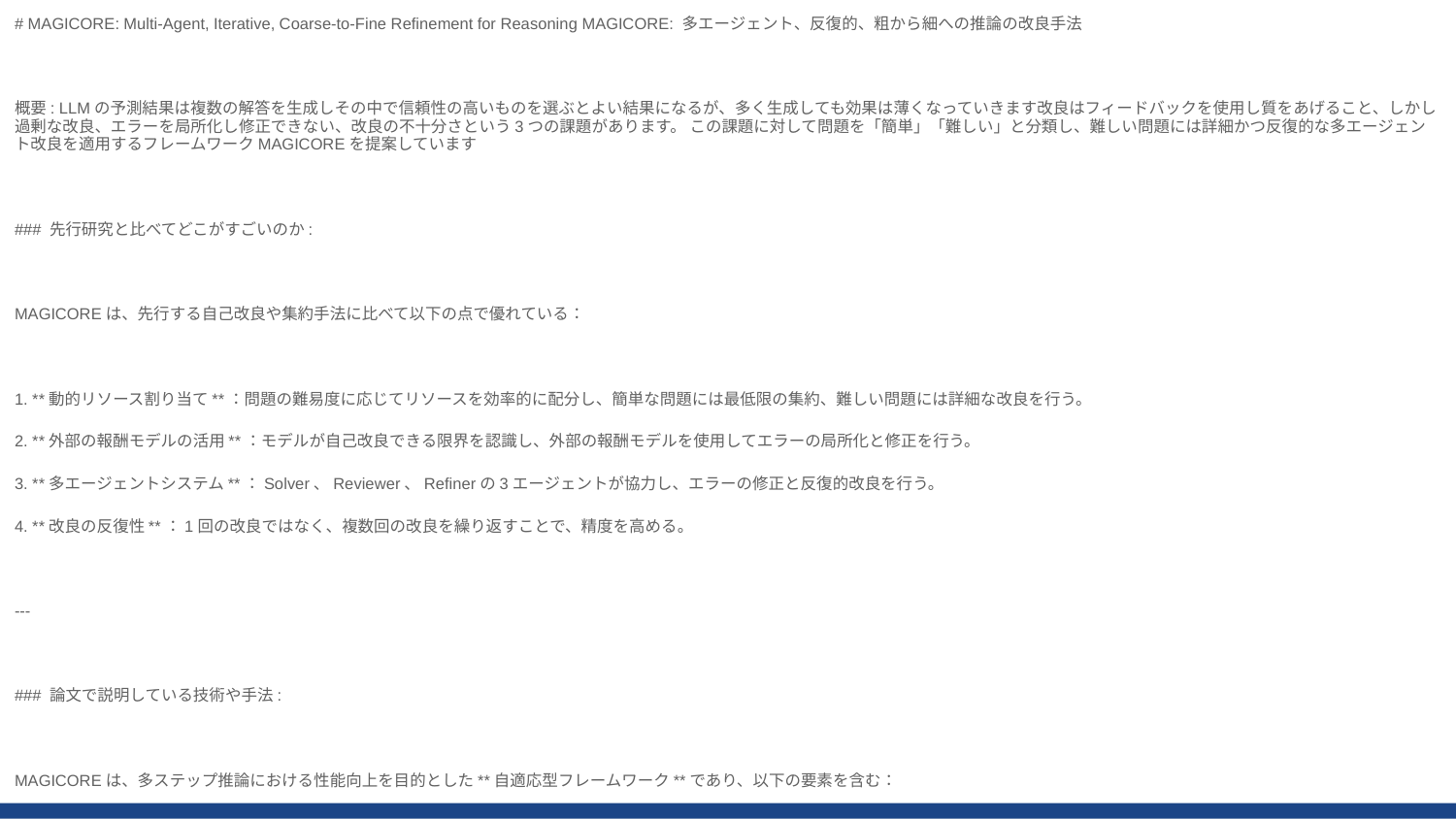

# MAGICORE: Multi-Agent, Iterative, Coarse-to-Fine Refinement for Reasoning MAGICORE: 多エージェント、反復的、粗から細への推論の改良手法

概要: LLMの予測結果は複数の解答を生成しその中で信頼性の高いものを選ぶとよい結果になるが、多く生成しても効果は薄くなっていきます改良はフィードバックを使用し質をあげること、しかし過剰な改良、エラーを局所化し修正できない、改良の不十分さという3つの課題があります。 この課題に対して問題を「簡単」「難しい」と分類し、難しい問題には詳細かつ反復的な多エージェント改良を適用するフレームワークMAGICOREを提案しています

### 先行研究と比べてどこがすごいのか:

MAGICOREは、先行する自己改良や集約手法に比べて以下の点で優れている：

1. **動的リソース割り当て**：問題の難易度に応じてリソースを効率的に配分し、簡単な問題には最低限の集約、難しい問題には詳細な改良を行う。
2. **外部の報酬モデルの活用**：モデルが自己改良できる限界を認識し、外部の報酬モデルを使用してエラーの局所化と修正を行う。
3. **多エージェントシステム**：Solver、Reviewer、Refinerの3エージェントが協力し、エラーの修正と反復的改良を行う。
4. **改良の反復性**：1回の改良ではなく、複数回の改良を繰り返すことで、精度を高める。

---

### 論文で説明している技術や手法:

MAGICOREは、多ステップ推論における性能向上を目的とした**自適応型フレームワーク**であり、以下の要素を含む：

### 1. 難易度分類:

- **問題分類**: 解答が簡単か難しいかを、報酬モデルのスコアを基に自動的に分類する。簡単な問題には、単に解答を集約するだけで良いが、難しい問題には詳細な改良が必要となる。報酬モデル（Reward Model, RM）はステップごとのスコアと最終解答のスコアを提供し、これを基に問題を分類する。

### 2. 多エージェントシステム:

- **解答者（Solver）**: 最初に問題に対する解答を生成する。
- **レビュワー（Reviewer）**: ステップごとの報酬スコアを基にエラーのあるステップを特定し、その部分に対するフィードバックを生成する。
- **改良者（Refiner）**: レビュワーからのフィードバックを取り入れて解答を修正する。この過程は反復されることもあり、再度レビュワーが修正点を評価し、追加のフィードバックを与えることがある。

### 3. 報酬モデルの使用:

- **報酬モデルの役割**: 外部の報酬モデルを使用して、グローバルな正確性（全体の解答の正しさ）と局所的な正確性（各ステップの正しさ）を評価する。これにより、解答のどの部分がエラーを含んでいるかを明確に特定し、適切な修正を行うことが可能になる。

### 4. 反復的プロセス:

- **反復的改良の流れ**: 難しい問題に対しては、単一の改良では不十分である可能性があるため、解答者、レビュワー、改良者の3者間で複数回の改良を行う。この際、各ステップごとの正確性スコアを使用してエラーを特定し、徐々に解答の質を向上させる。

### 数式:

- **問題分類基準**:C=Sigmoid(Threshold−H(A)​)ここで、H(A) は解答のエントロピーを表し、Sigmoid関数は分類の信頼度を表す。

    C=Sigmoid(−H(A)Threshold)C = \text{Sigmoid}\left(\frac{-H(A)}{\text{Threshold}}\right)

    H(A)H(A)

    - 高信頼度でない場合に、問題を「難しい」と判断し、詳細な改良を適用する。

---

### 使用用途:

1. **数学的推論**: 多ステップの数学的問題に対して、LLMの推論性能を向上させる手法として使用可能。
2. **複雑な推論が必要な問題全般**: 複雑な推論タスク（例えば、論理的推論やプログラム生成）において、エラーを局所化し、改良を行うために有効。